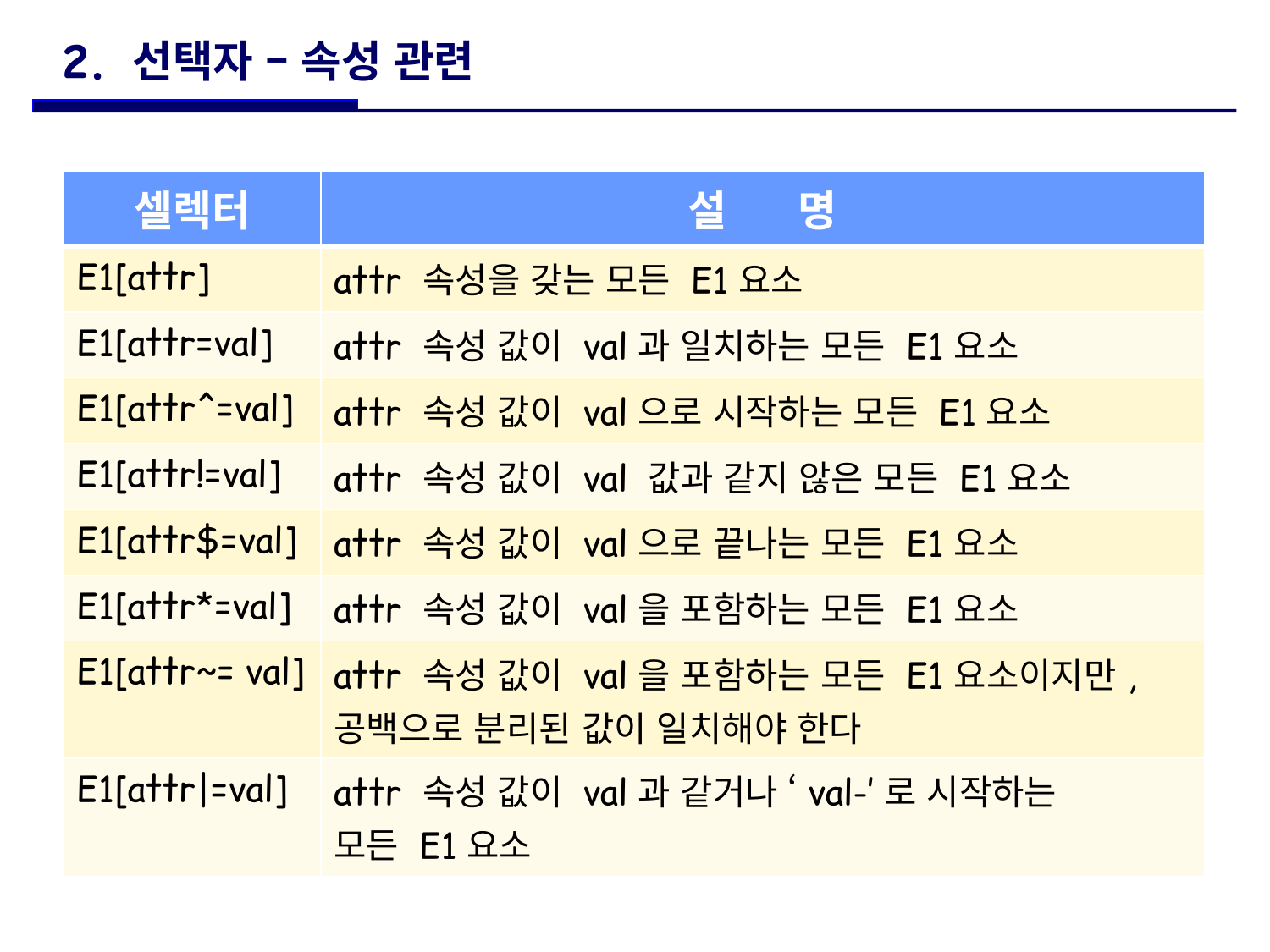

# 2. 선택자 – 속성 관련
| 셀렉터 | 설 명 |
| --- | --- |
| E1[attr] | attr 속성을 갖는 모든 E1요소 |
| E1[attr=val] | attr 속성 값이 val과 일치하는 모든 E1요소 |
| E1[attr^=val] | attr 속성 값이 val으로 시작하는 모든 E1요소 |
| E1[attr!=val] | attr 속성 값이 val 값과 같지 않은 모든 E1요소 |
| E1[attr$=val] | attr 속성 값이 val으로 끝나는 모든 E1요소 |
| E1[attr\*=val] | attr 속성 값이 val을 포함하는 모든 E1요소 |
| E1[attr~= val] | attr 속성 값이 val을 포함하는 모든 E1요소이지만, 공백으로 분리된 값이 일치해야 한다 |
| E1[attr|=val] | attr 속성 값이 val과 같거나 ‘val-’로 시작하는 모든 E1요소 |